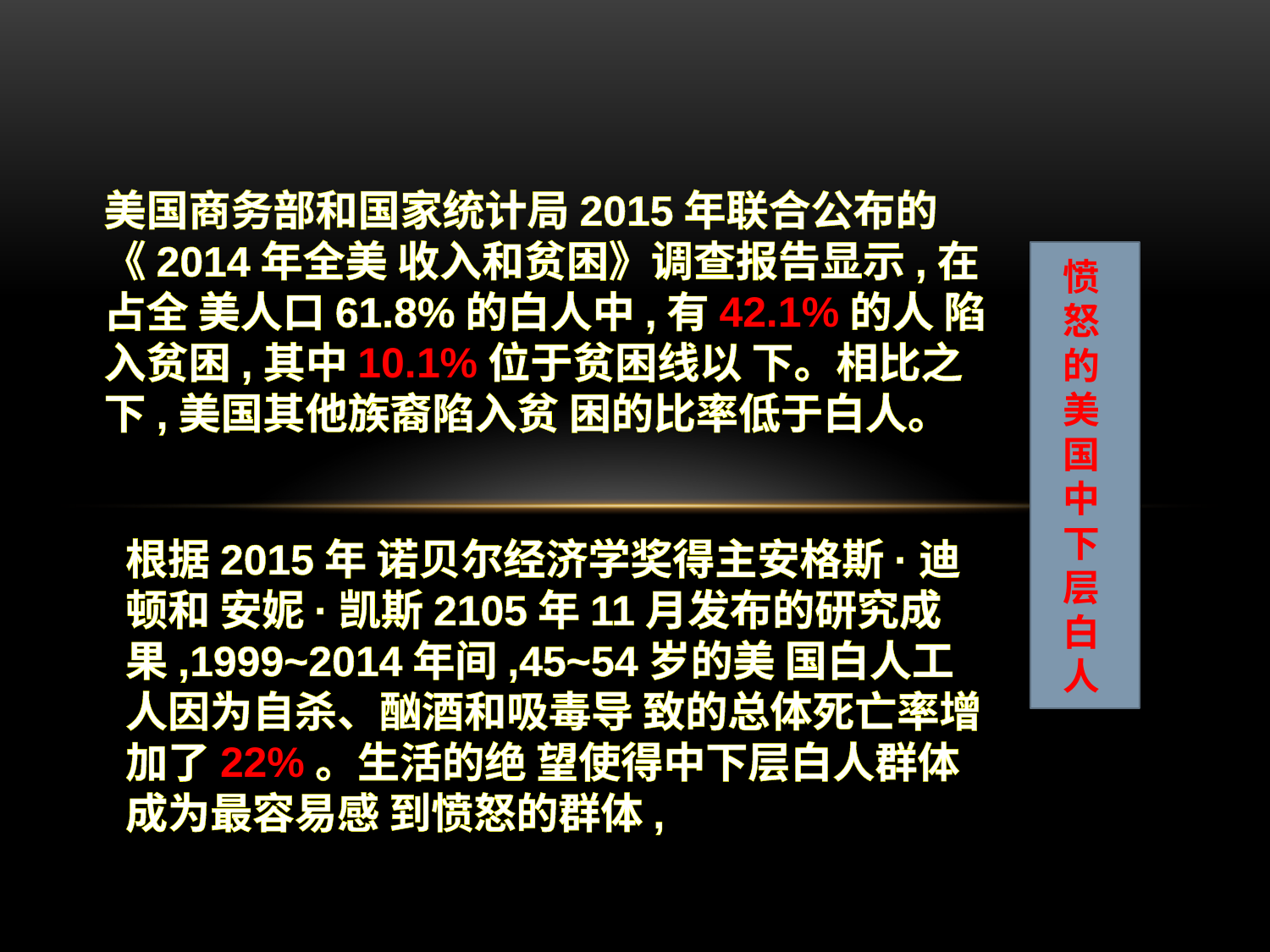

美国商务部和国家统计局2015年联合公布的《2014年全美 收入和贫困》调查报告显示,在占全 美人口61.8%的白人中,有42.1%的人 陷入贫困,其中10.1%位于贫困线以 下。相比之下,美国其他族裔陷入贫 困的比率低于白人。

愤
怒
的
美
国
中
下
层
白
人
根据2015年 诺贝尔经济学奖得主安格斯·迪顿和 安妮·凯斯2105年11月发布的研究成 果,1999~2014年间,45~54岁的美 国白人工人因为自杀、酗酒和吸毒导 致的总体死亡率增加了22%。生活的绝 望使得中下层白人群体成为最容易感 到愤怒的群体,